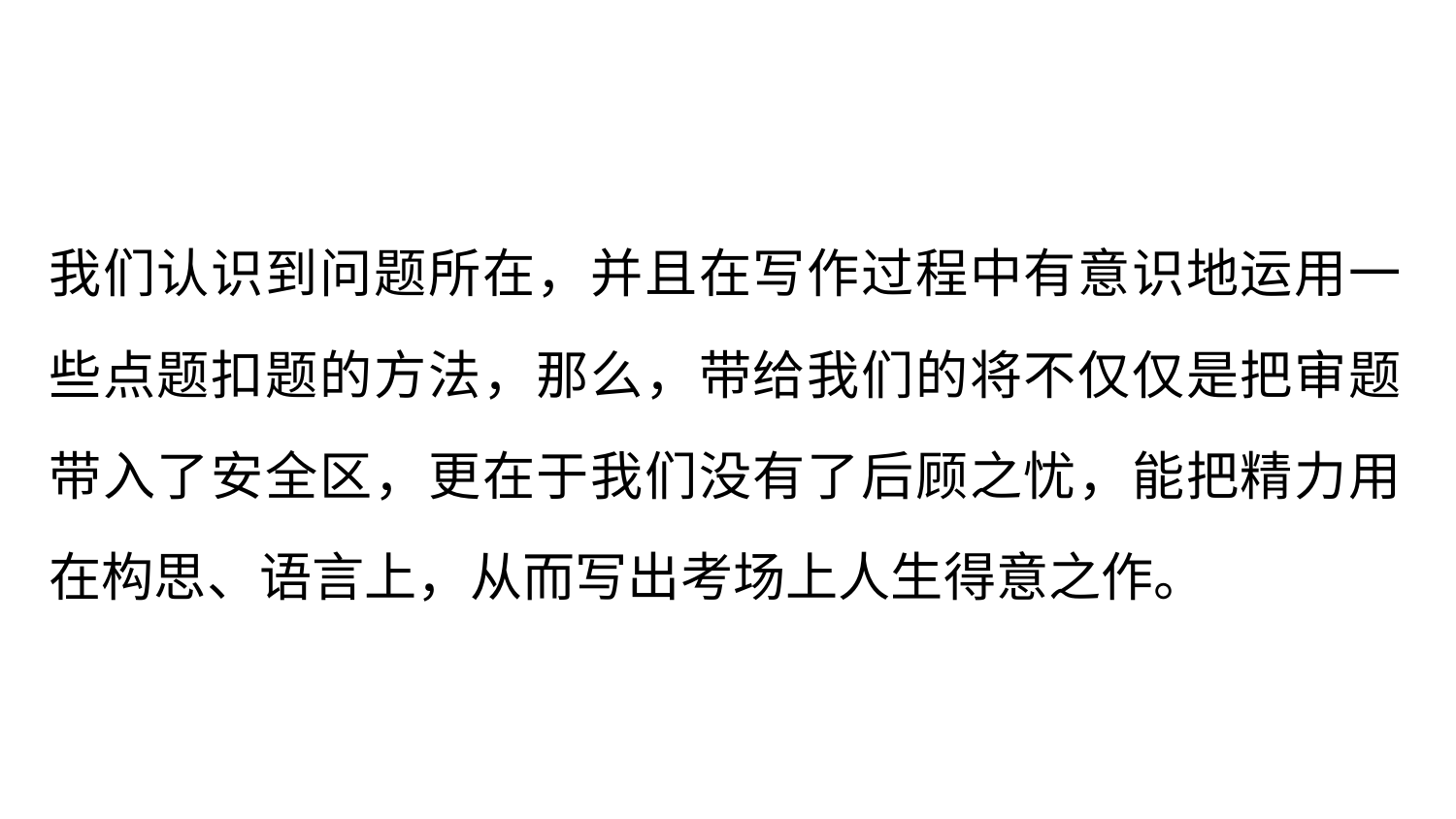

我们认识到问题所在，并且在写作过程中有意识地运用一些点题扣题的方法，那么，带给我们的将不仅仅是把审题带入了安全区，更在于我们没有了后顾之忧，能把精力用在构思、语言上，从而写出考场上人生得意之作。